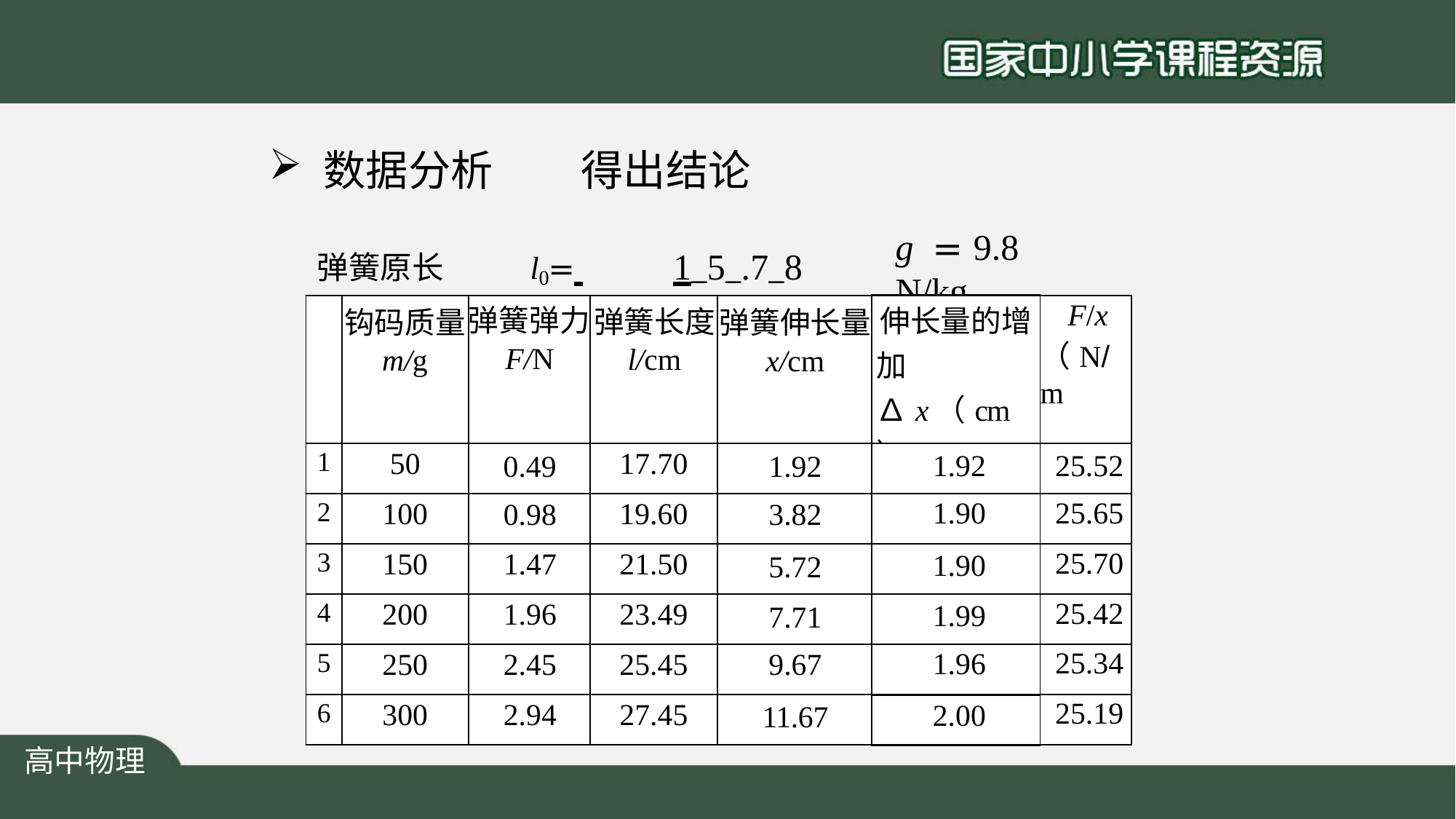

数据分析	得出结论
弹簧原长	l0= 	1_5_.7_8	cm
g	= 9.8 N/kg
|  | 钩码质量 m/g | 弹簧弹力 F/N | 弹簧长度 l/cm | 弹簧伸长量 x/cm | 伸长量的增 加∆x（cm） | F/x （N/m |
| --- | --- | --- | --- | --- | --- | --- |
| 1 | 50 | 0.49 | 17.70 | 1.92 | 1.92 | 25.52 |
| 2 | 100 | 0.98 | 19.60 | 3.82 | 1.90 | 25.65 |
| 3 | 150 | 1.47 | 21.50 | 5.72 | 1.90 | 25.70 |
| 4 | 200 | 1.96 | 23.49 | 7.71 | 1.99 | 25.42 |
| 5 | 250 | 2.45 | 25.45 | 9.67 | 1.96 | 25.34 |
| 6 | 300 | 2.94 | 27.45 | 11.67 | 2.00 | 25.19 |

）
高中物理